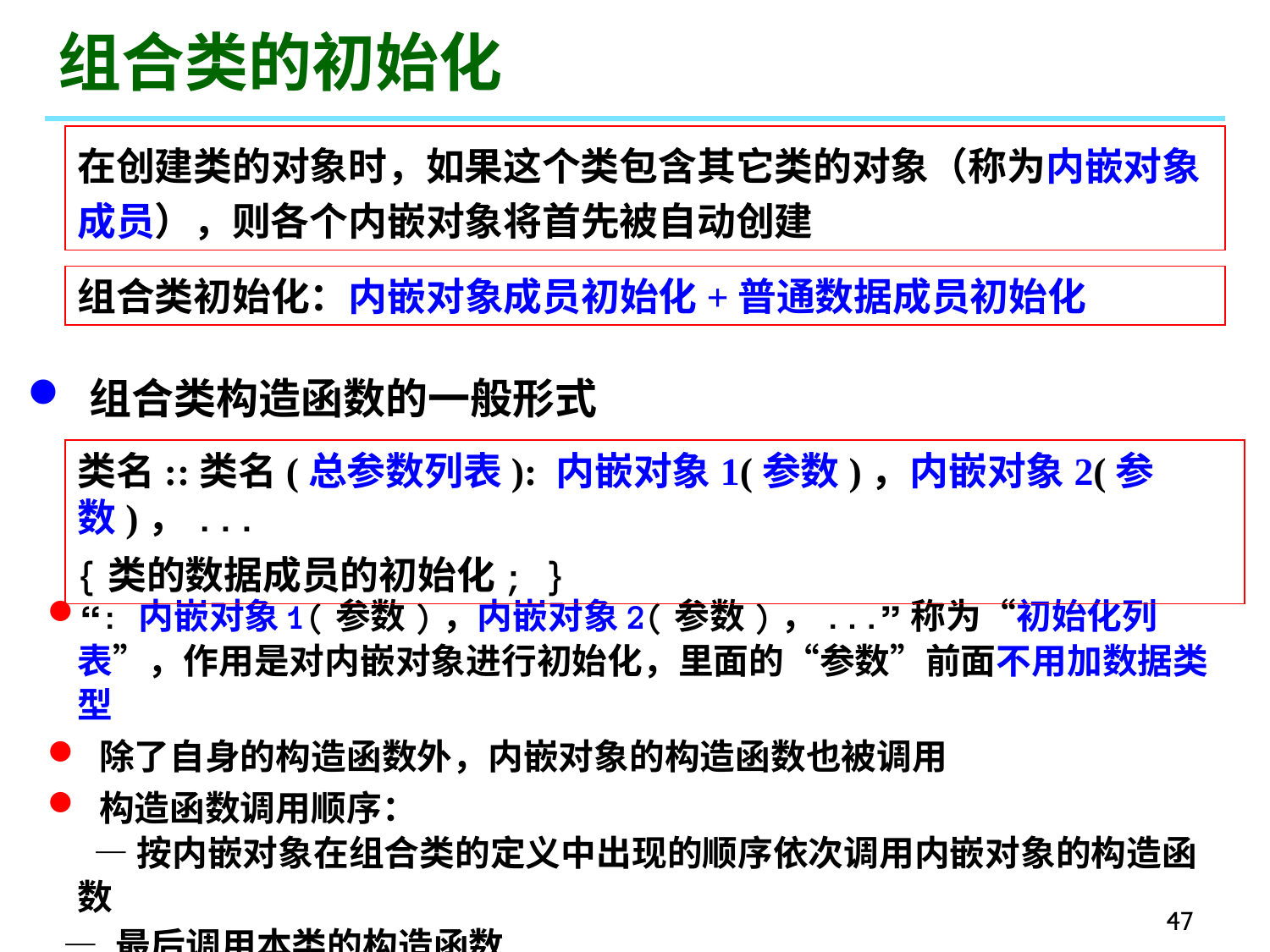

# 组合类的初始化
在创建类的对象时，如果这个类包含其它类的对象（称为内嵌对象成员），则各个内嵌对象将首先被自动创建
组合类初始化：内嵌对象成员初始化+普通数据成员初始化
 组合类构造函数的一般形式
类名::类名(总参数列表): 内嵌对象1(参数)，内嵌对象2(参数)，...
{类的数据成员的初始化; }
“: 内嵌对象1(参数)，内嵌对象2(参数)，...”称为“初始化列表”，作用是对内嵌对象进行初始化，里面的“参数”前面不用加数据类型
 除了自身的构造函数外，内嵌对象的构造函数也被调用
 构造函数调用顺序：
  — 按内嵌对象在组合类的定义中出现的顺序依次调用内嵌对象的构造函数
  — 最后调用本类的构造函数
 析构函数的调用顺序与构造函数相反
47